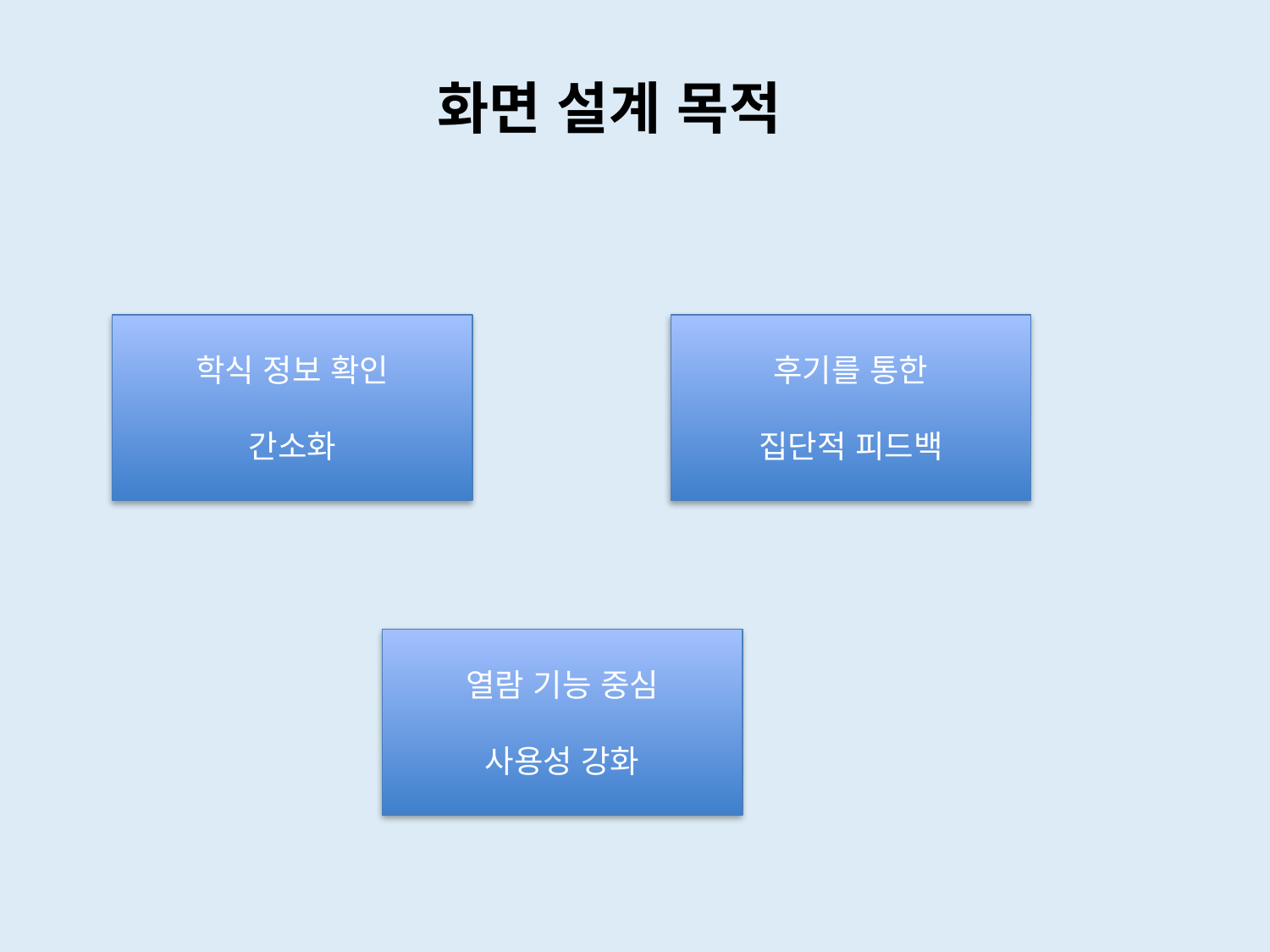

# 화면 설계 목적
후기를 통한

집단적 피드백
학식 정보 확인

간소화
열람 기능 중심

사용성 강화